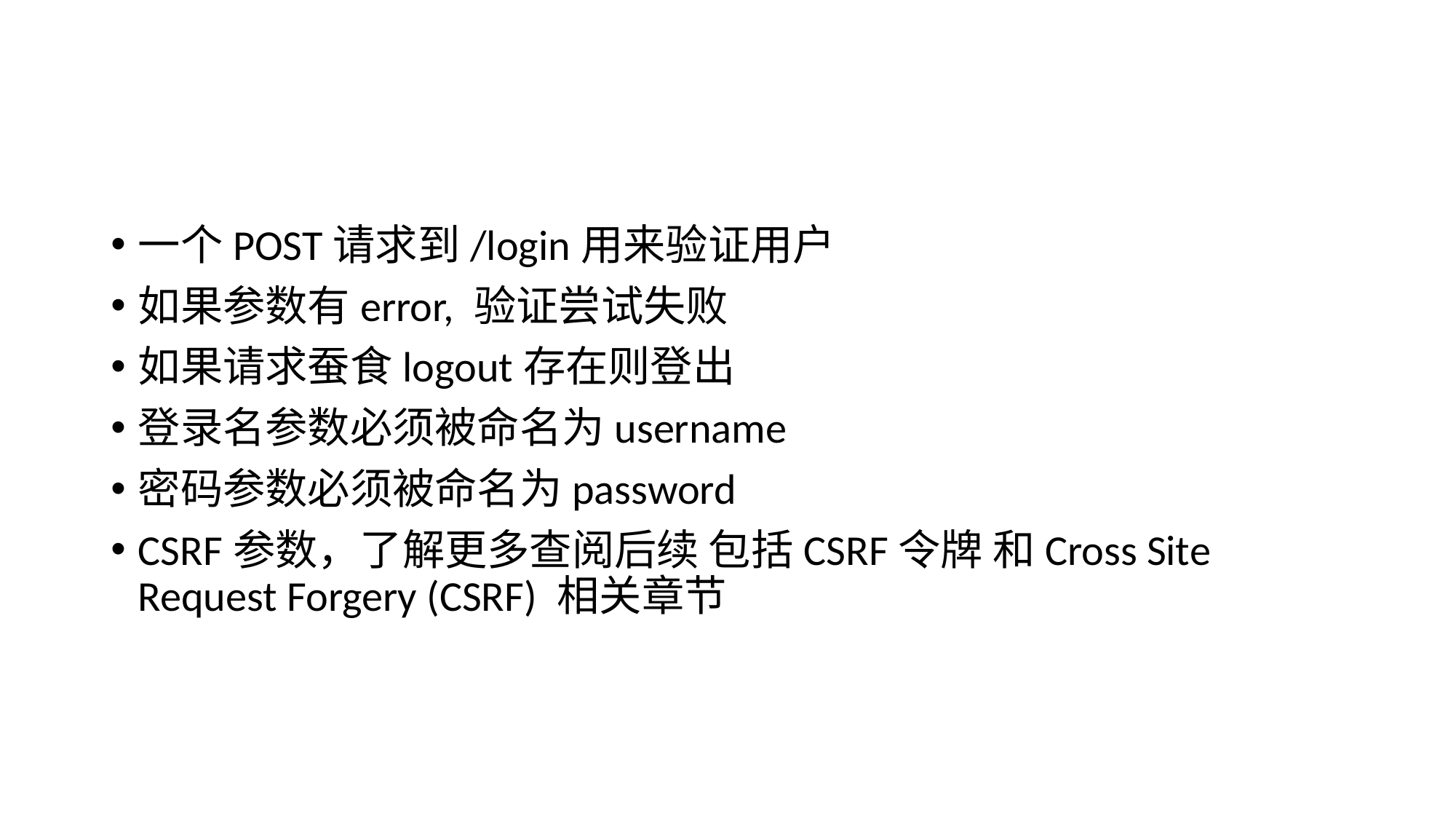

#
一个POST请求到/login用来验证用户
如果参数有error, 验证尝试失败
如果请求蚕食logout存在则登出
登录名参数必须被命名为username
密码参数必须被命名为password
CSRF参数，了解更多查阅后续 包括CSRF令牌 和Cross Site Request Forgery (CSRF) 相关章节